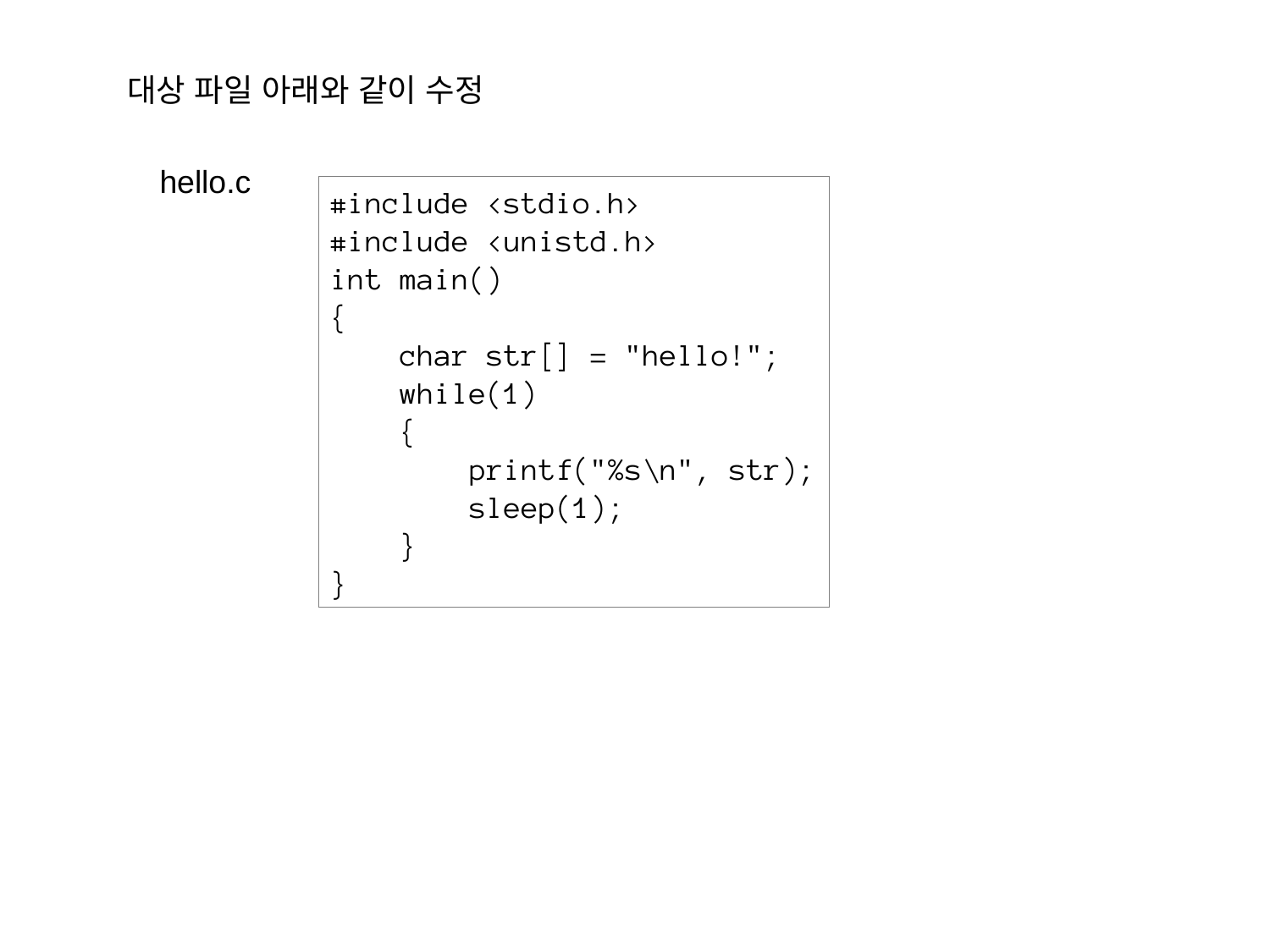

대상 파일 아래와 같이 수정
hello.c
#include <stdio.h>
#include <unistd.h>
int main()
{
    char str[] = "hello!";
    while(1)
    {
        printf("%s\n", str);
        sleep(1);
    }
}